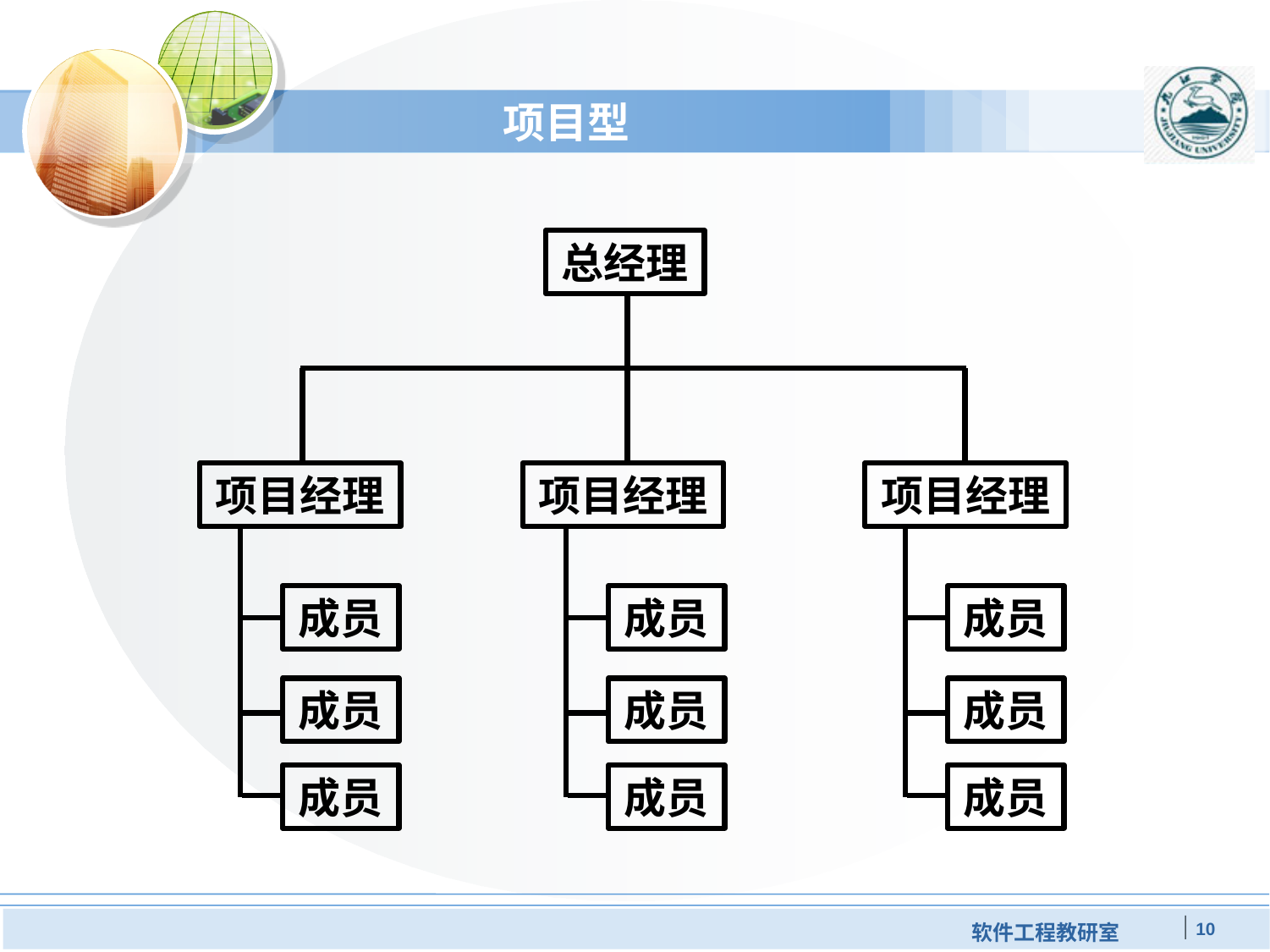

项目型
总经理
项目经理
成员
成员
成员
项目经理
成员
成员
成员
项目经理
成员
成员
成员